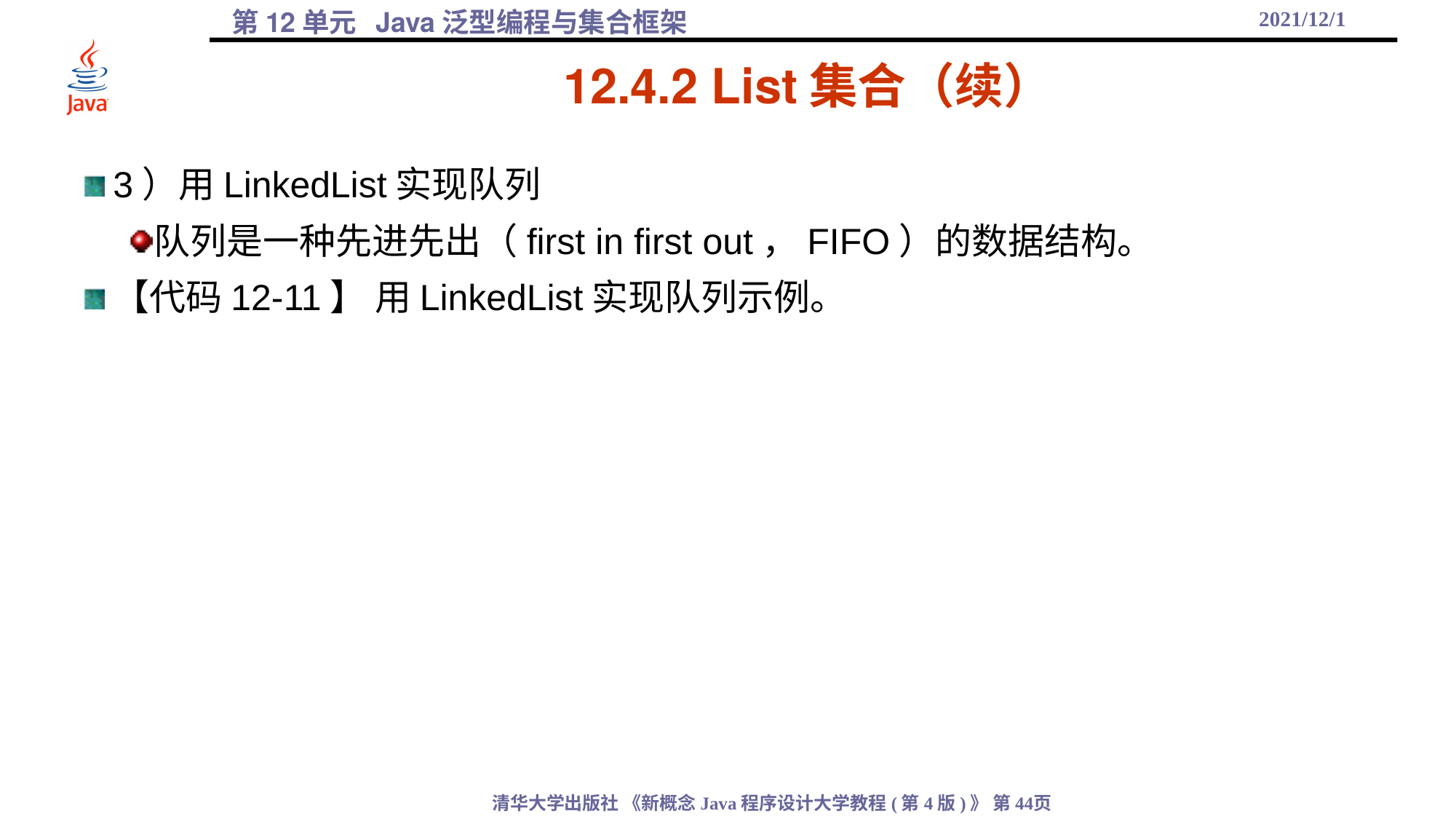

2021/12/1
# 12.4.2 List集合（续）
3）用LinkedList实现队列
队列是一种先进先出（first in first out，FIFO）的数据结构。
【代码12-11】 用LinkedList实现队列示例。